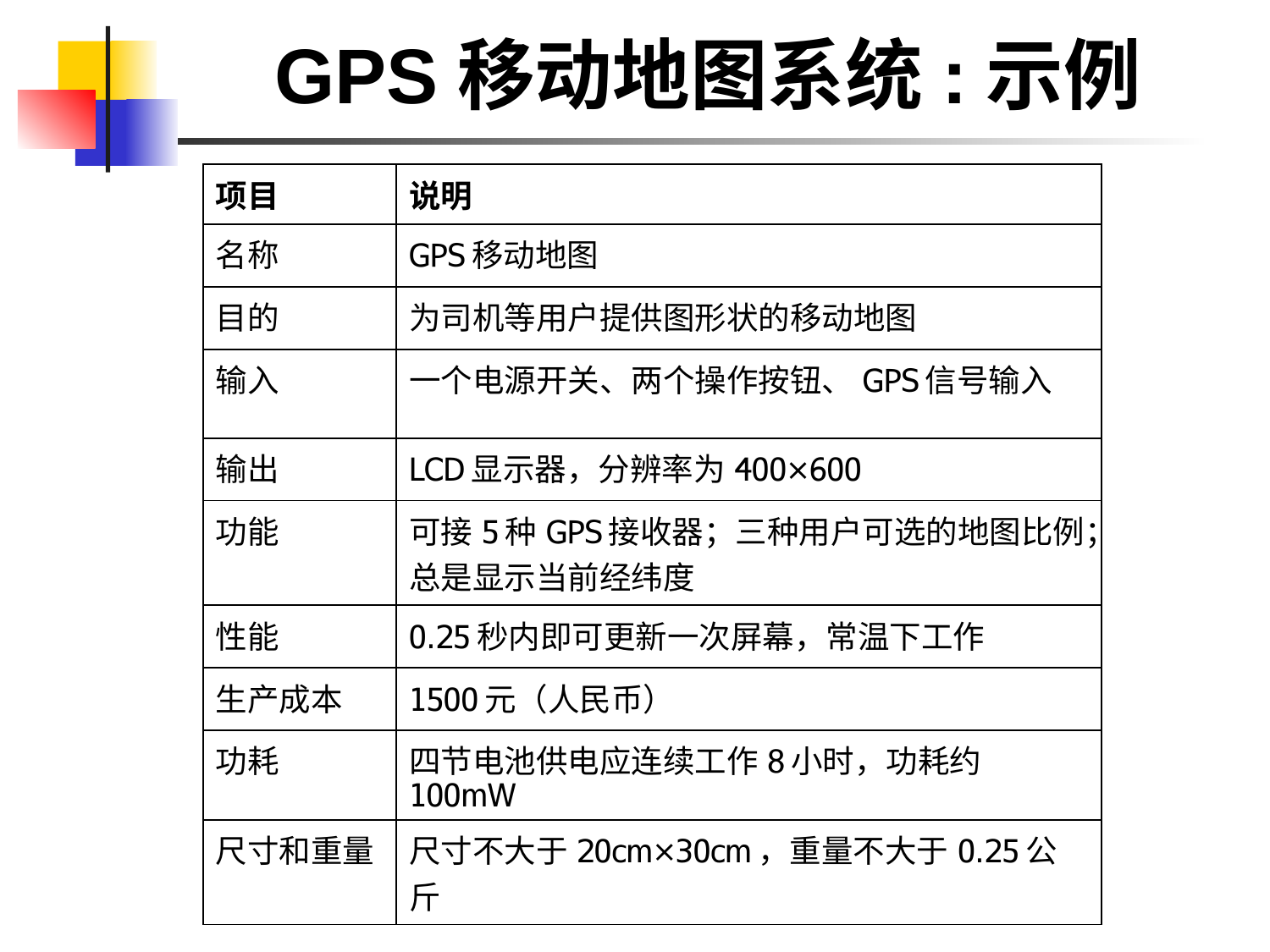

# GPS移动地图系统:示例
| 项目 | 说明 |
| --- | --- |
| 名称 | GPS移动地图 |
| 目的 | 为司机等用户提供图形状的移动地图 |
| 输入 | 一个电源开关、两个操作按钮、GPS信号输入 |
| 输出 | LCD显示器，分辨率为400×600 |
| 功能 | 可接5种GPS接收器；三种用户可选的地图比例；总是显示当前经纬度 |
| 性能 | 0.25秒内即可更新一次屏幕，常温下工作 |
| 生产成本 | 1500元（人民币） |
| 功耗 | 四节电池供电应连续工作8小时，功耗约100mW |
| 尺寸和重量 | 尺寸不大于20cm×30cm，重量不大于0.25公斤 |